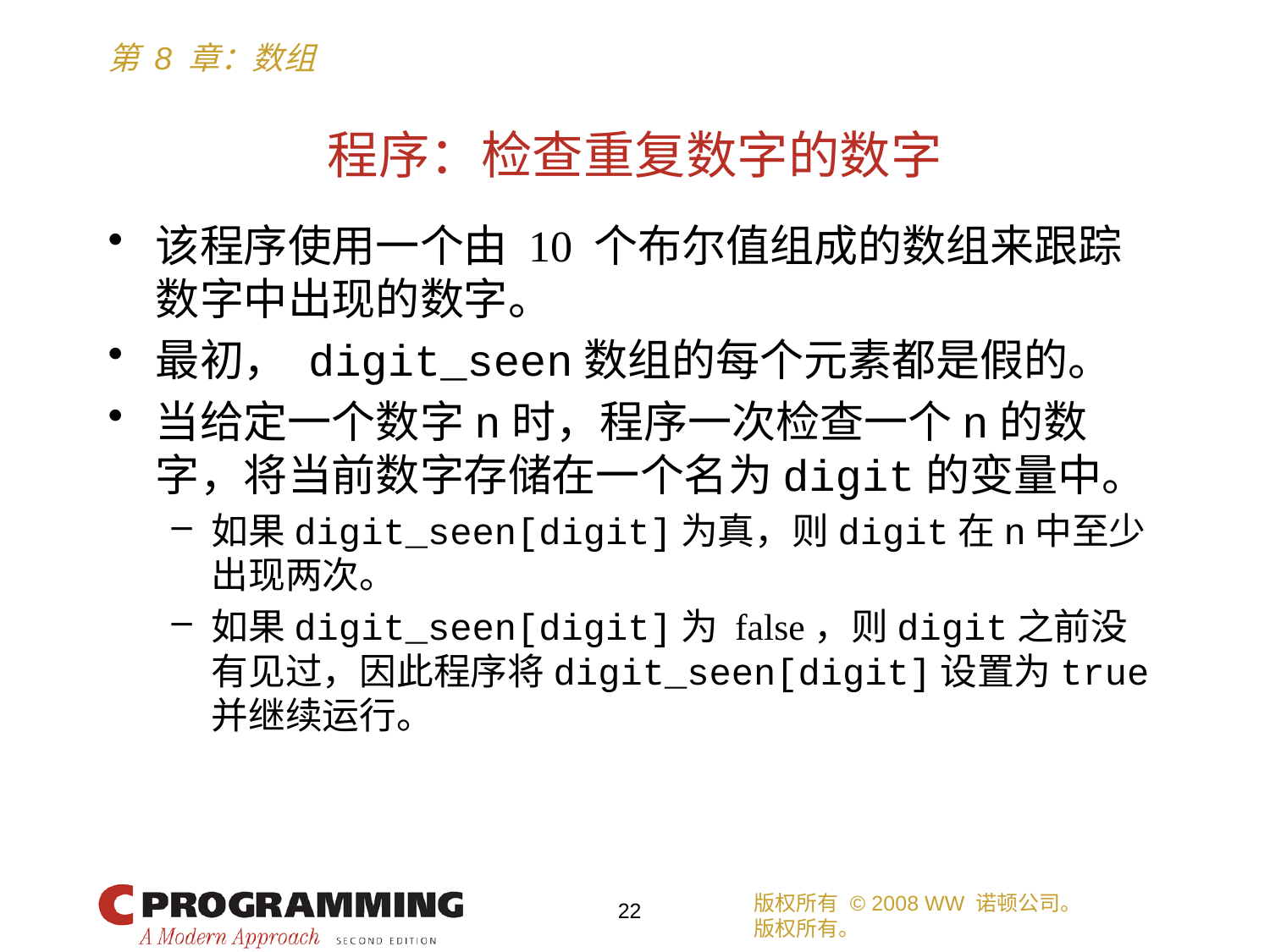

# 程序：检查重复数字的数字
该程序使用一个由 10 个布尔值组成的数组来跟踪数字中出现的数字。
最初， digit_seen数组的每个元素都是假的。
当给定一个数字n时，程序一次检查一个n的数字，将当前数字存储在一个名为digit的变量中。
如果digit_seen[digit]为真，则digit在n中至少出现两次。
如果digit_seen[digit]为 false，则digit之前没有见过，因此程序将digit_seen[digit]设置为true并继续运行。
版权所有 © 2008 WW 诺顿公司。
版权所有。
22